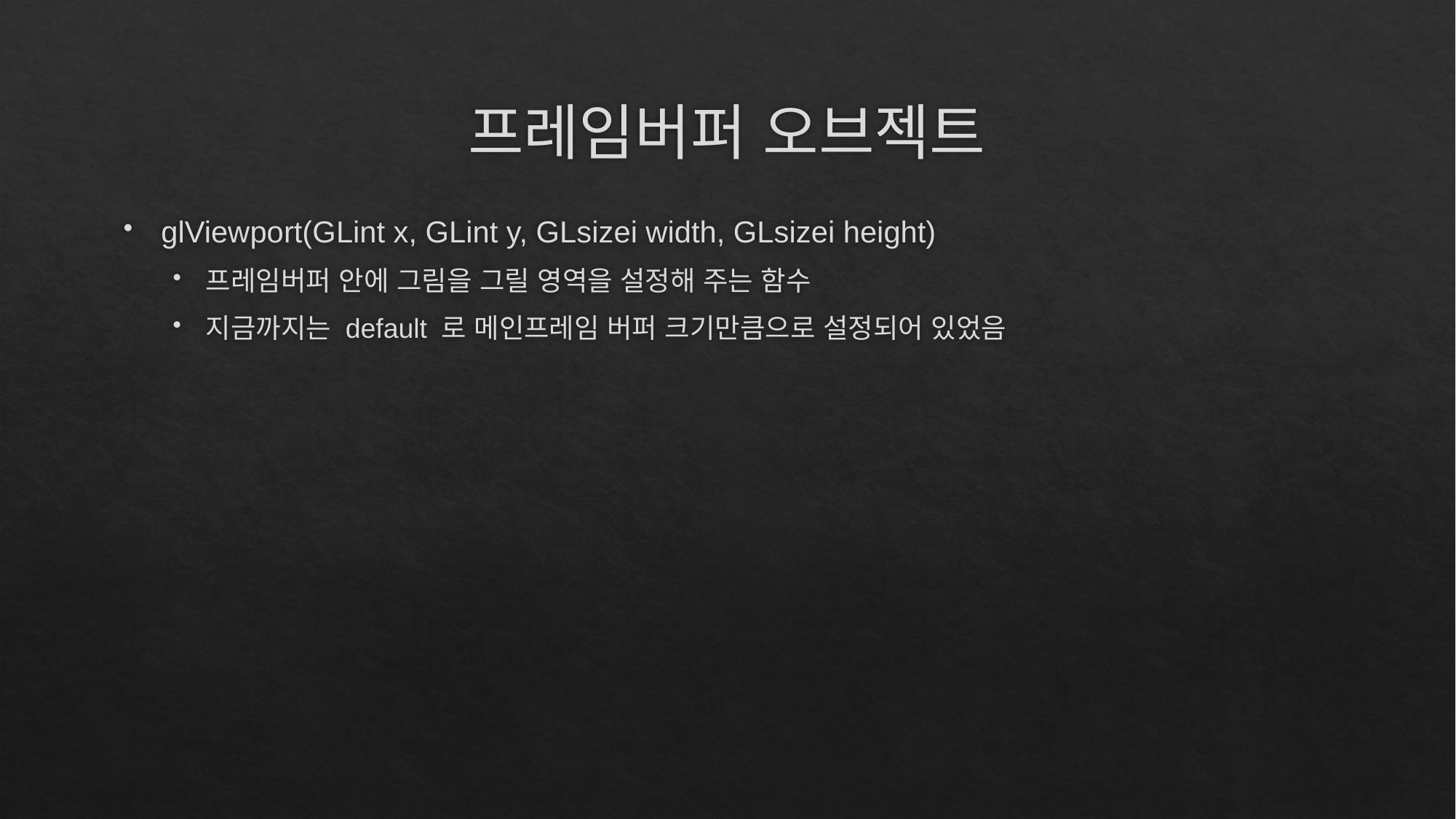

# 프레임버퍼 오브젝트
glViewport(GLint x, GLint y, GLsizei width, GLsizei height)
프레임버퍼 안에 그림을 그릴 영역을 설정해 주는 함수
지금까지는 default 로 메인프레임 버퍼 크기만큼으로 설정되어 있었음